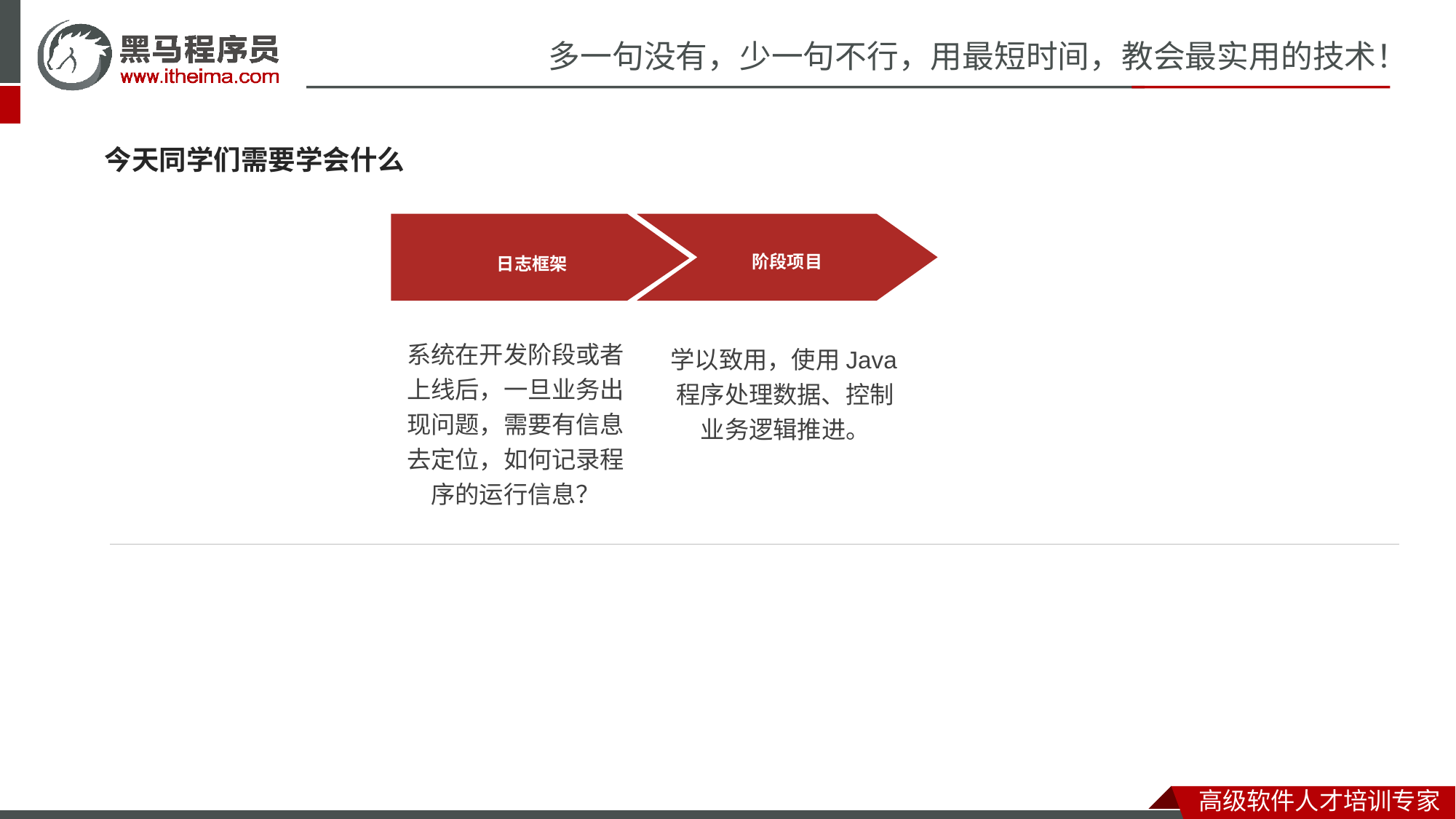

今天同学们需要学会什么

阶段项目
日志框架
系统在开发阶段或者上线后，一旦业务出现问题，需要有信息去定位，如何记录程序的运行信息？
学以致用，使用Java程序处理数据、控制业务逻辑推进。